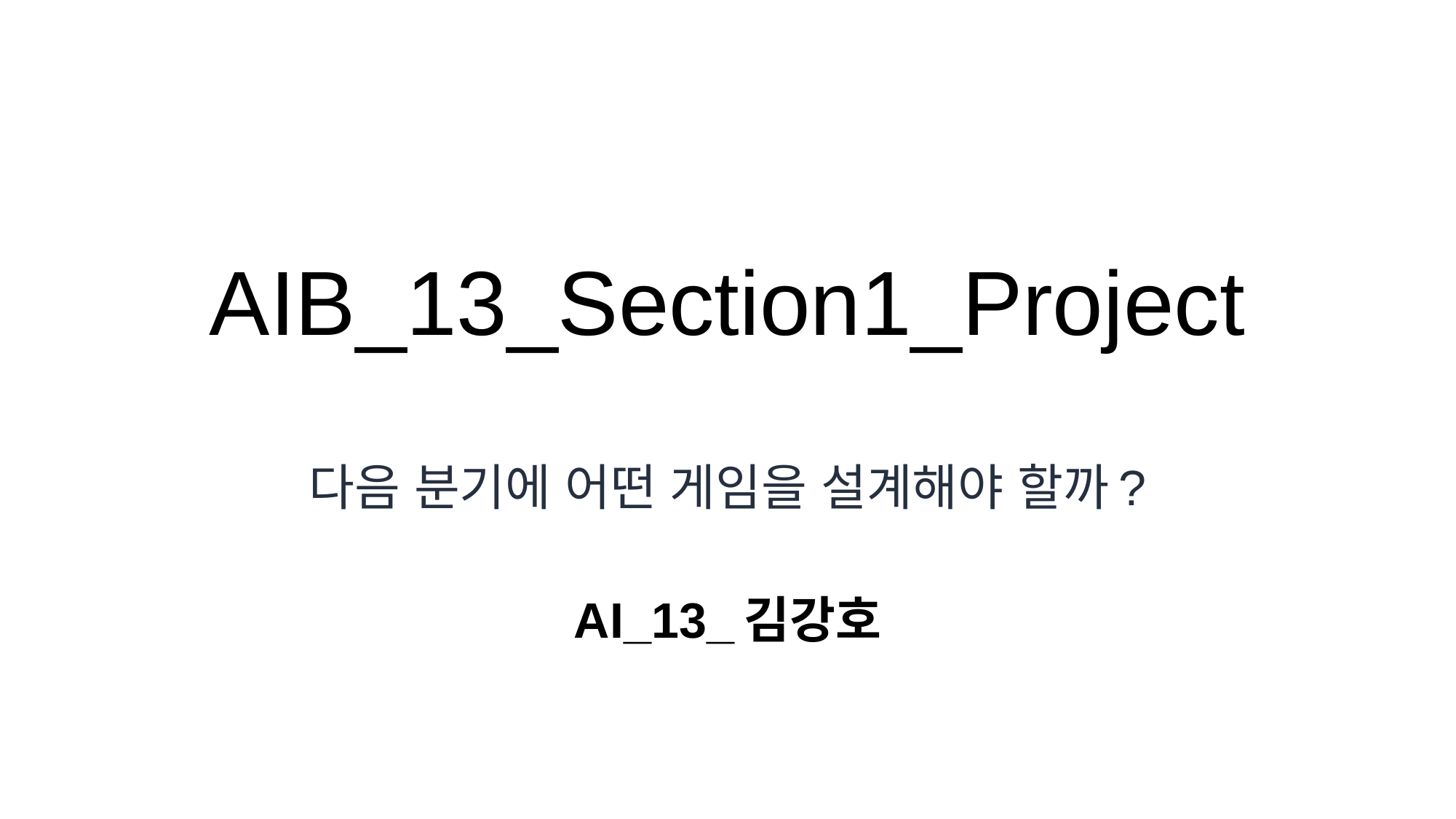

# AIB_13_Section1_Project
다음 분기에 어떤 게임을 설계해야 할까?

AI_13_김강호